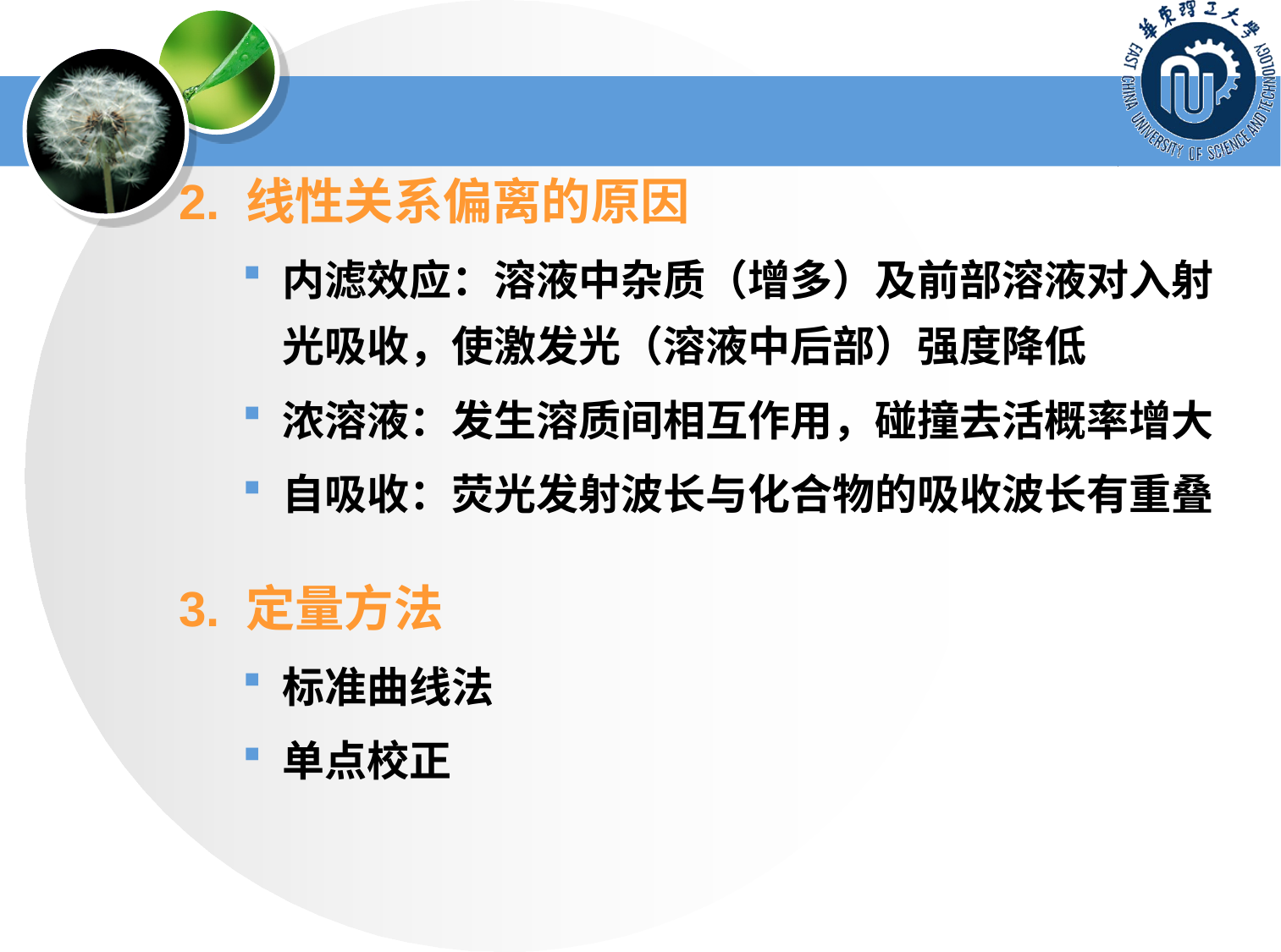

2. 线性关系偏离的原因
内滤效应：溶液中杂质（增多）及前部溶液对入射光吸收，使激发光（溶液中后部）强度降低
浓溶液：发生溶质间相互作用，碰撞去活概率增大
自吸收：荧光发射波长与化合物的吸收波长有重叠

3. 定量方法
标准曲线法
单点校正